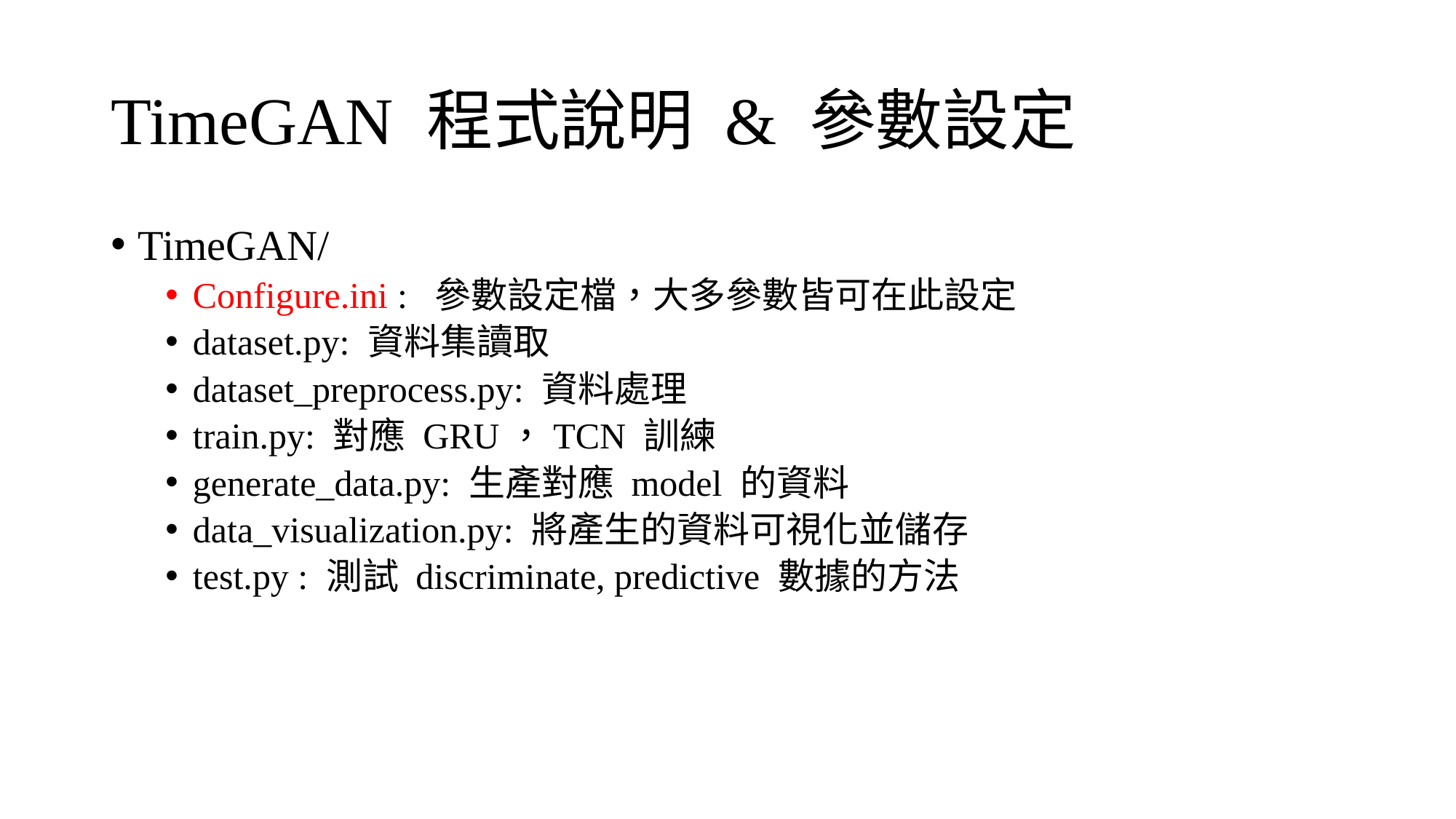

# TimeGAN 程式說明 & 參數設定
TimeGAN/
Configure.ini :  參數設定檔，大多參數皆可在此設定
dataset.py: 資料集讀取
dataset_preprocess.py: 資料處理
train.py: 對應 GRU，TCN 訓練
generate_data.py: 生產對應 model 的資料
data_visualization.py: 將產生的資料可視化並儲存
test.py : 測試 discriminate, predictive 數據的方法